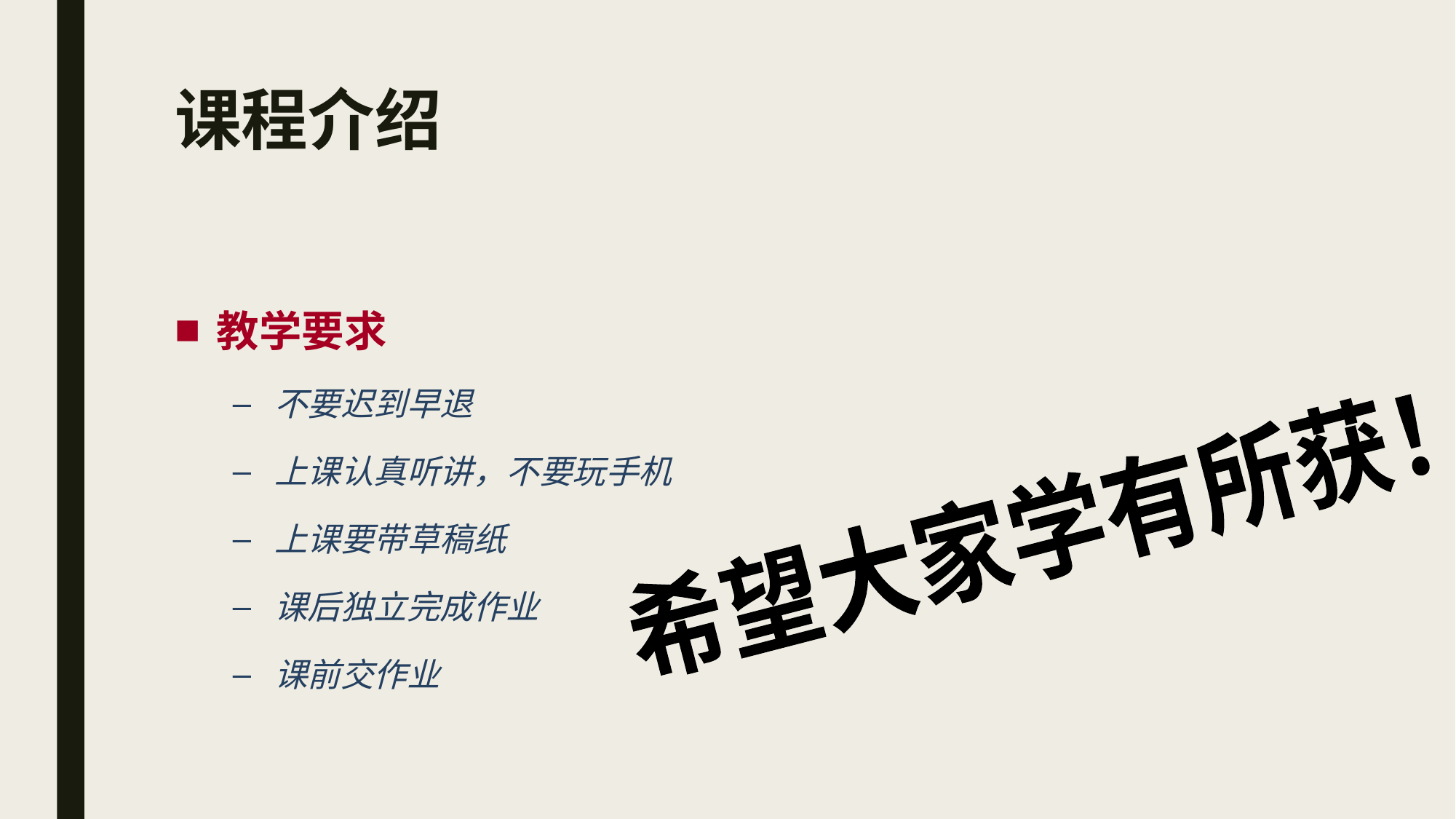

# 课程介绍
教学要求
不要迟到早退
上课认真听讲，不要玩手机
上课要带草稿纸
课后独立完成作业
课前交作业
希望大家学有所获！